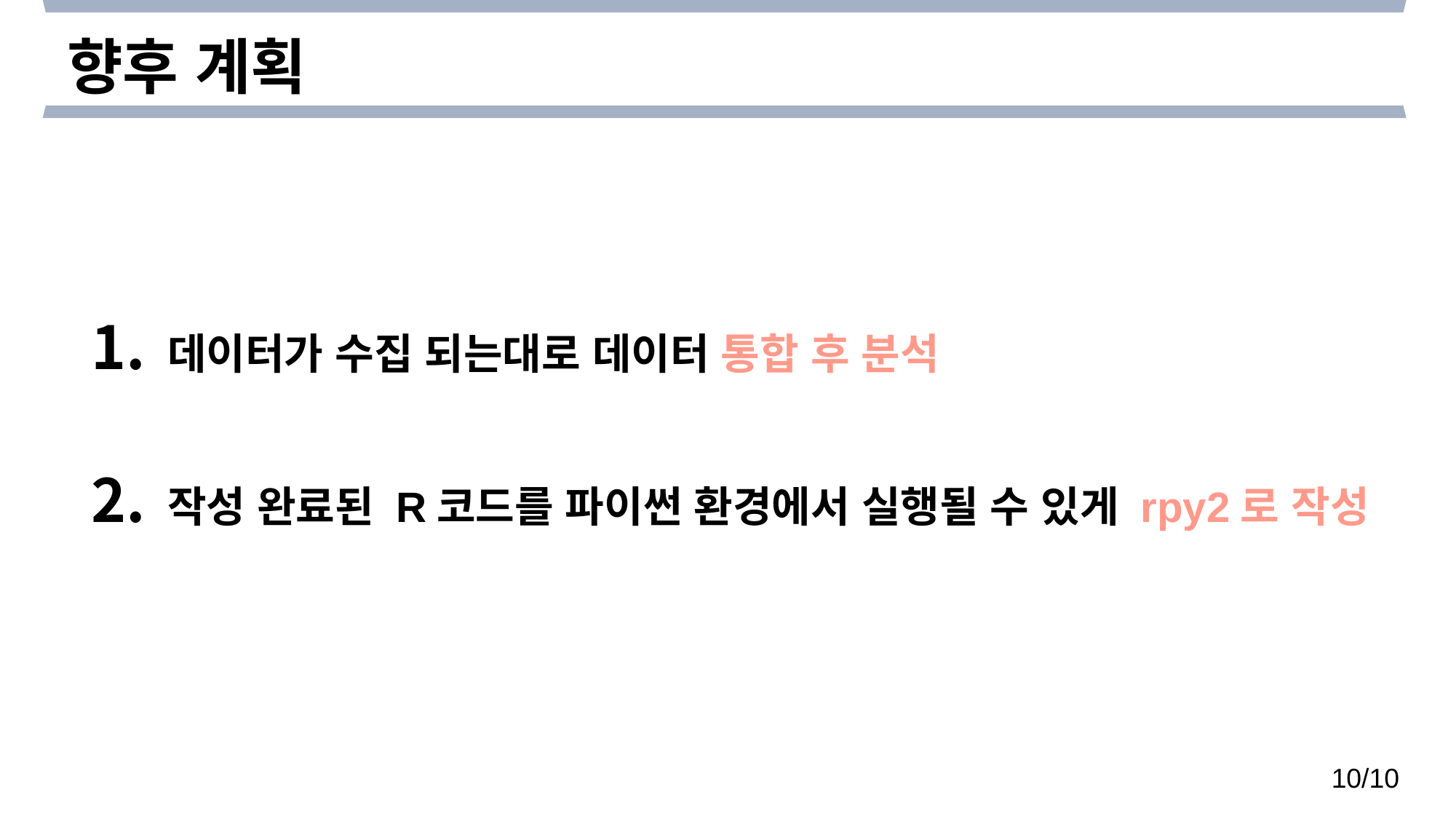

향후 계획

 데이터가 수집 되는대로 데이터 통합 후 분석

 작성 완료된 R코드를 파이썬 환경에서 실행될 수 있게 rpy2로 작성
10/10